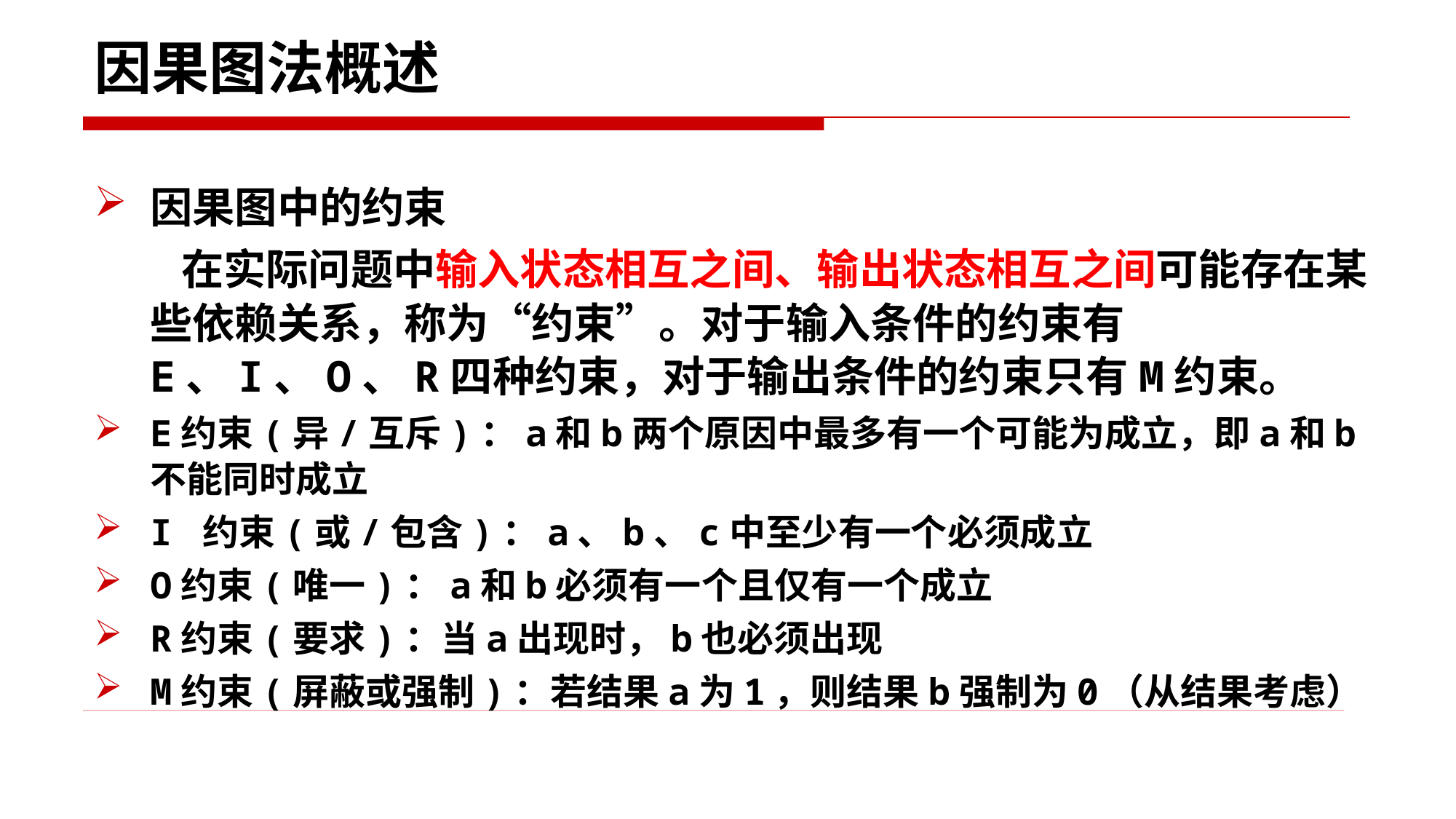

因果图法概述
因果图中的约束
        在实际问题中输入状态相互之间、输出状态相互之间可能存在某些依赖关系，称为“约束”。对于输入条件的约束有E、I、O、R四种约束，对于输出条件的约束只有M约束。
E约束(异/互斥)：a和b两个原因中最多有一个可能为成立，即a和b不能同时成立
I 约束(或/包含)：a、b、c中至少有一个必须成立
O约束(唯一)：a和b必须有一个且仅有一个成立
R约束(要求)：当a出现时，b也必须出现
M约束(屏蔽或强制)：若结果a为1，则结果b强制为0（从结果考虑）